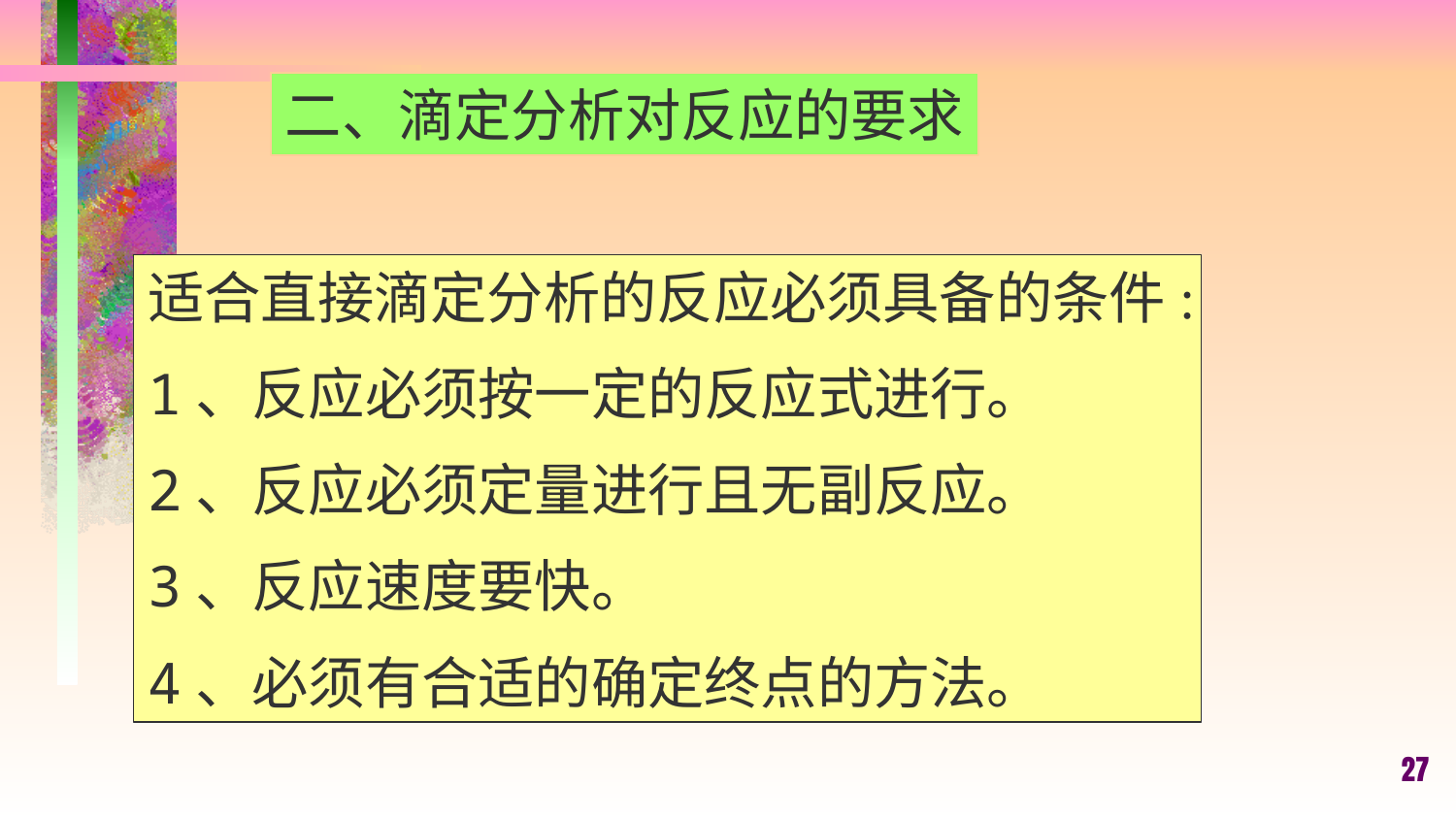

二、滴定分析对反应的要求
适合直接滴定分析的反应必须具备的条件:
1、反应必须按一定的反应式进行。
2、反应必须定量进行且无副反应。
3、反应速度要快。
4、必须有合适的确定终点的方法。
27